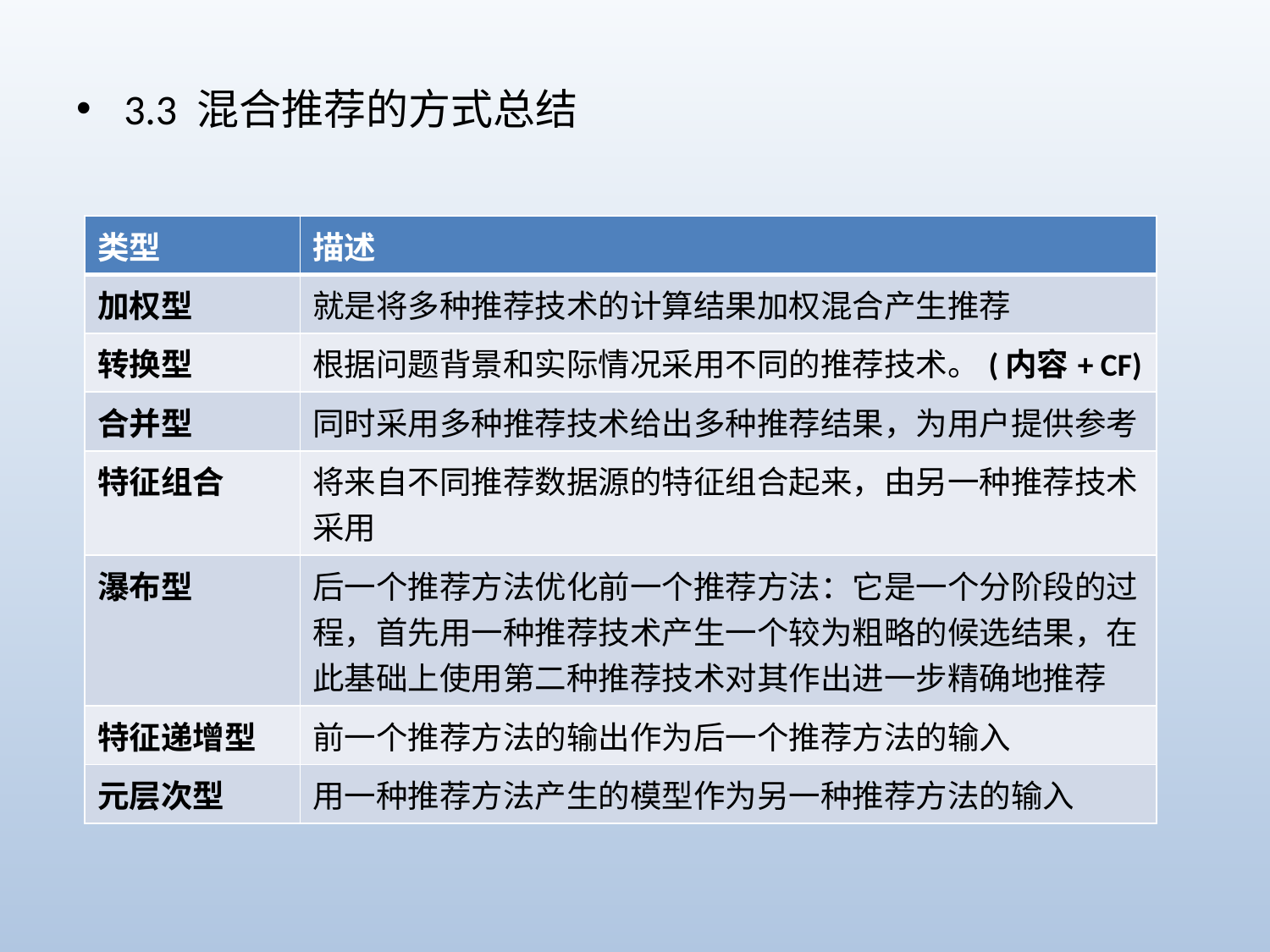

3.3 混合推荐的方式总结

| 类型 | 描述 |
| --- | --- |
| 加权型 | 就是将多种推荐技术的计算结果加权混合产生推荐 |
| 转换型 | 根据问题背景和实际情况采用不同的推荐技术。(内容+ CF) |
| 合并型 | 同时采用多种推荐技术给出多种推荐结果，为用户提供参考 |
| 特征组合 | 将来自不同推荐数据源的特征组合起来，由另一种推荐技术采用 |
| 瀑布型 | 后一个推荐方法优化前一个推荐方法：它是一个分阶段的过程，首先用一种推荐技术产生一个较为粗略的候选结果，在此基础上使用第二种推荐技术对其作出进一步精确地推荐 |
| 特征递增型 | 前一个推荐方法的输出作为后一个推荐方法的输入 |
| 元层次型 | 用一种推荐方法产生的模型作为另一种推荐方法的输入 |